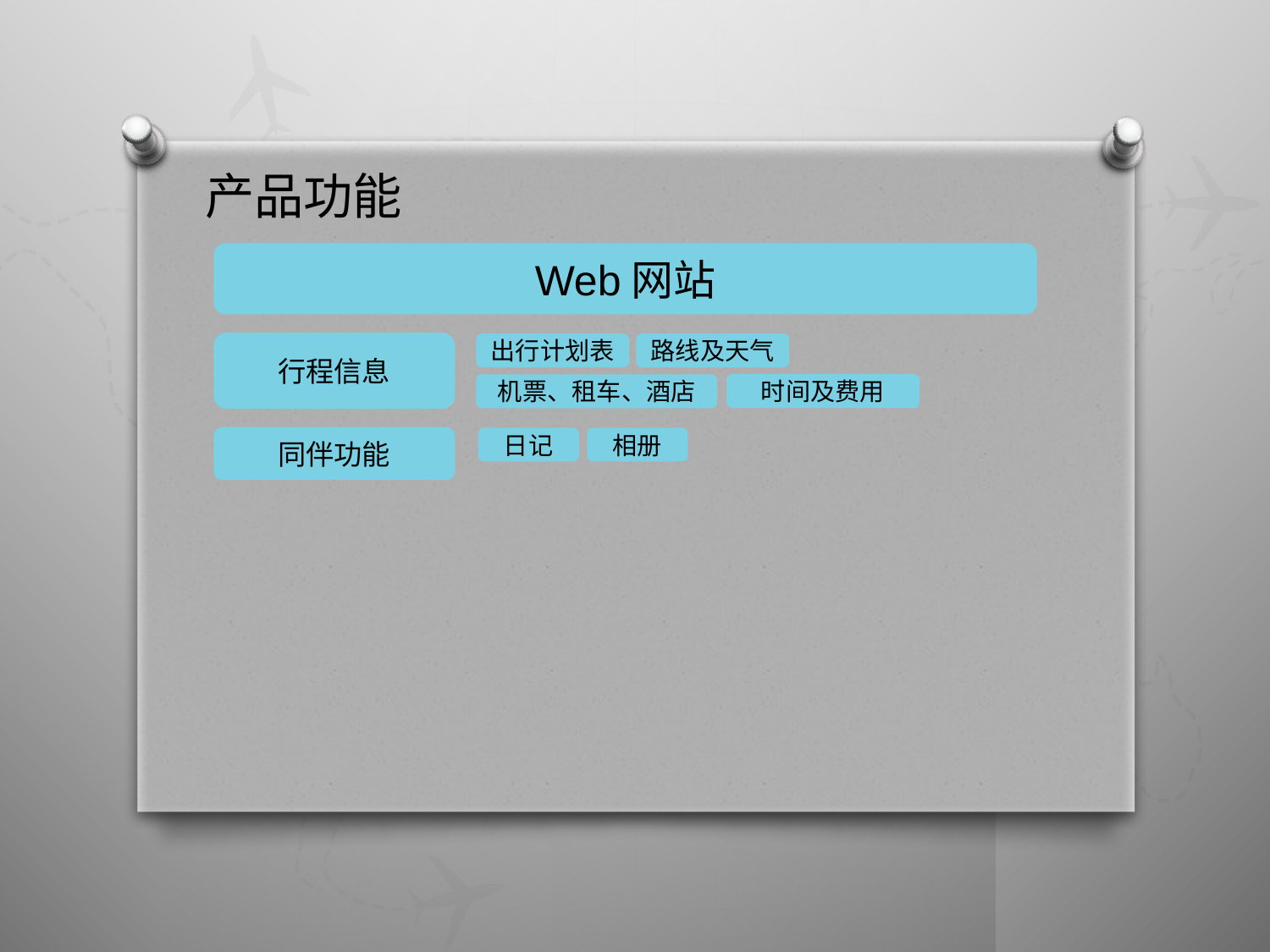

产品功能
Web网站
行程信息
出行计划表
路线及天气
时间及费用
机票、租车、酒店
同伴功能
日记
相册